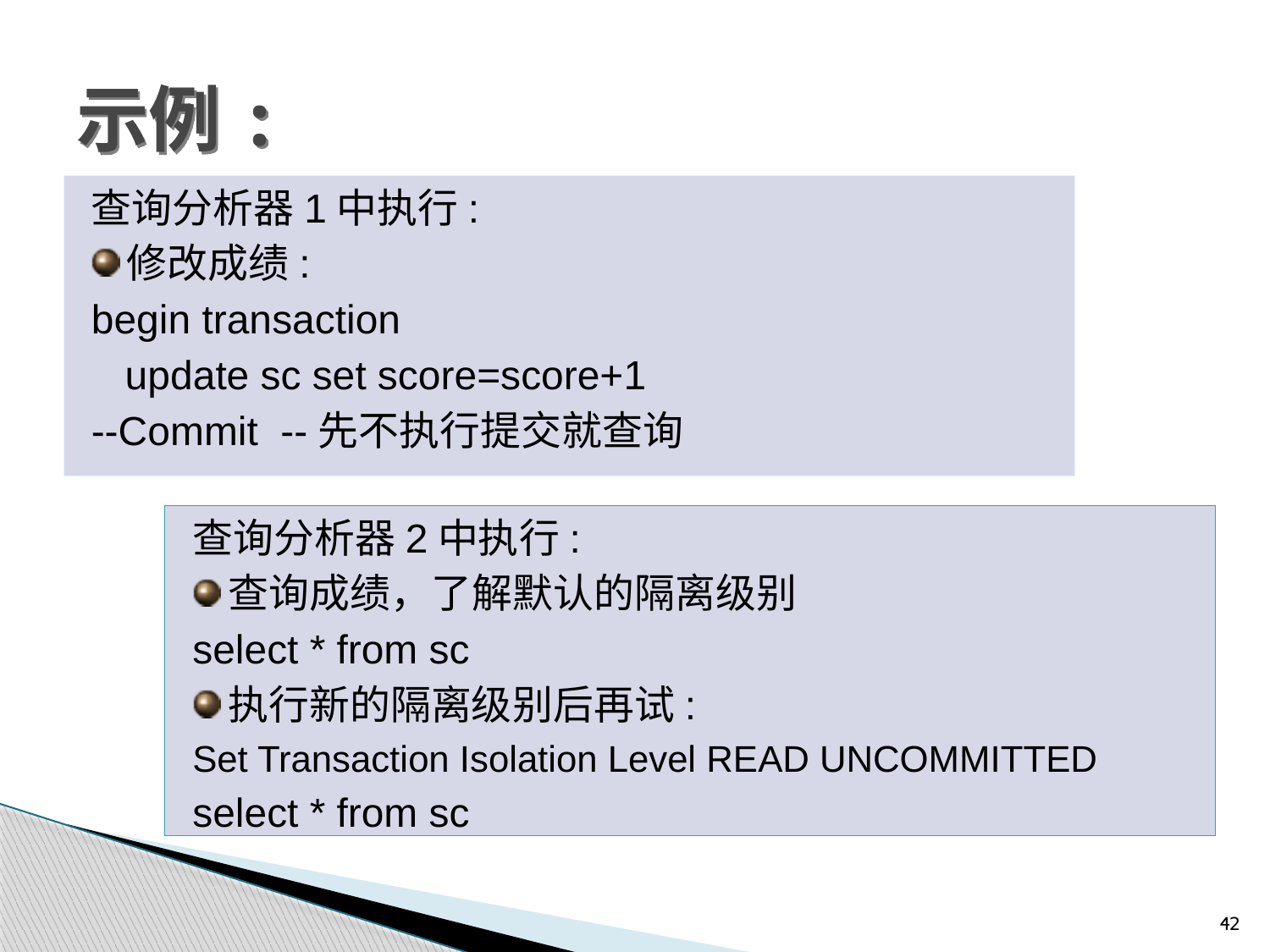

# 示例:
查询分析器1中执行:
修改成绩:
begin transaction
   update sc set score=score+1
--Commit  --先不执行提交就查询
查询分析器2中执行:
查询成绩，了解默认的隔离级别
select * from sc
执行新的隔离级别后再试:
Set Transaction Isolation Level READ UNCOMMITTED
select * from sc
42